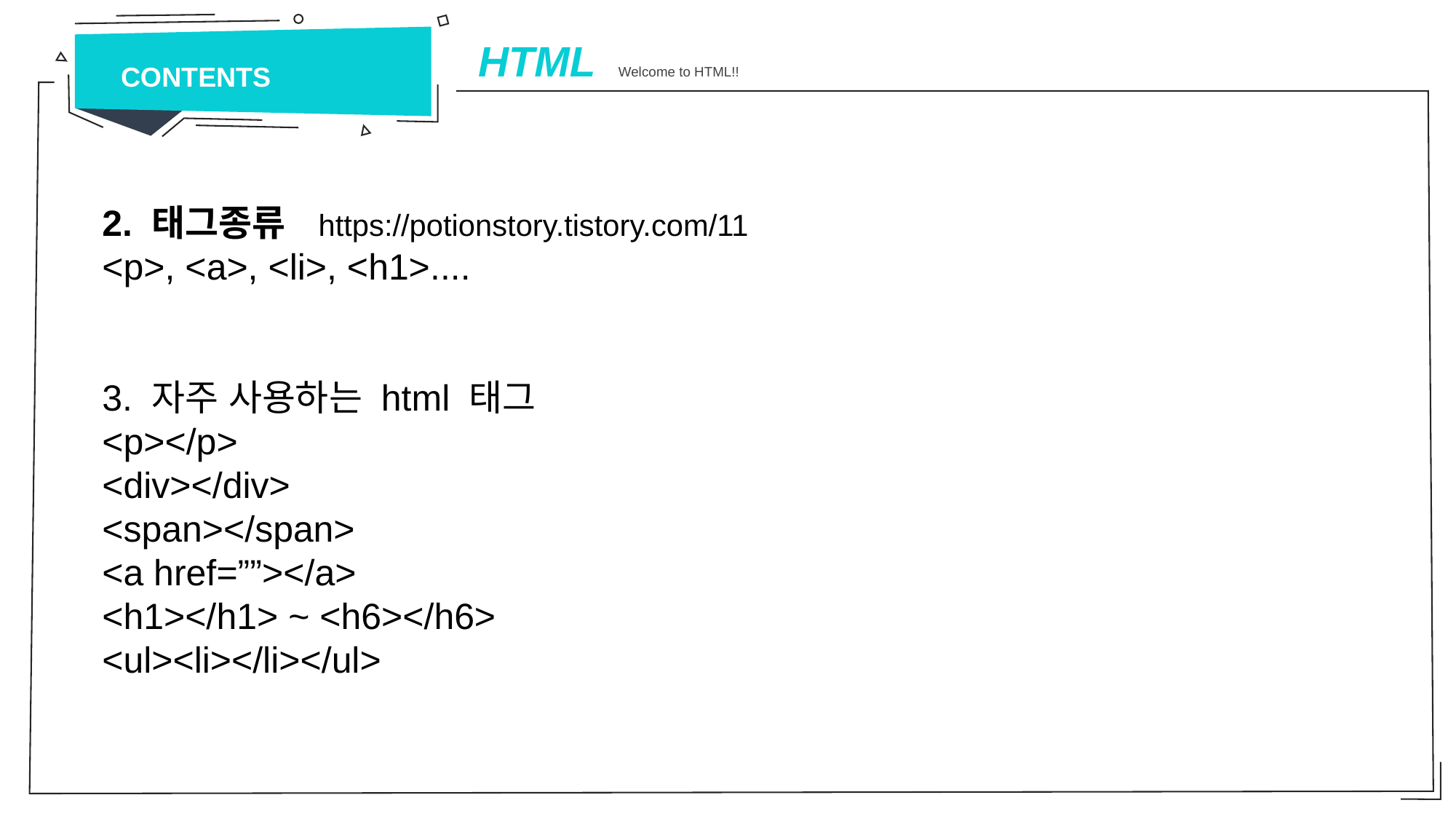

HTML  Welcome to HTML!!

CONTENTS

2. 태그종류   https://potionstory.tistory.com/11
<p>, <a>, <li>, <h1>....

3. 자주 사용하는 html 태그
<p></p>
<div></div>
<span></span>
<a href=””></a>
<h1></h1> ~ <h6></h6>
<ul><li></li></ul>